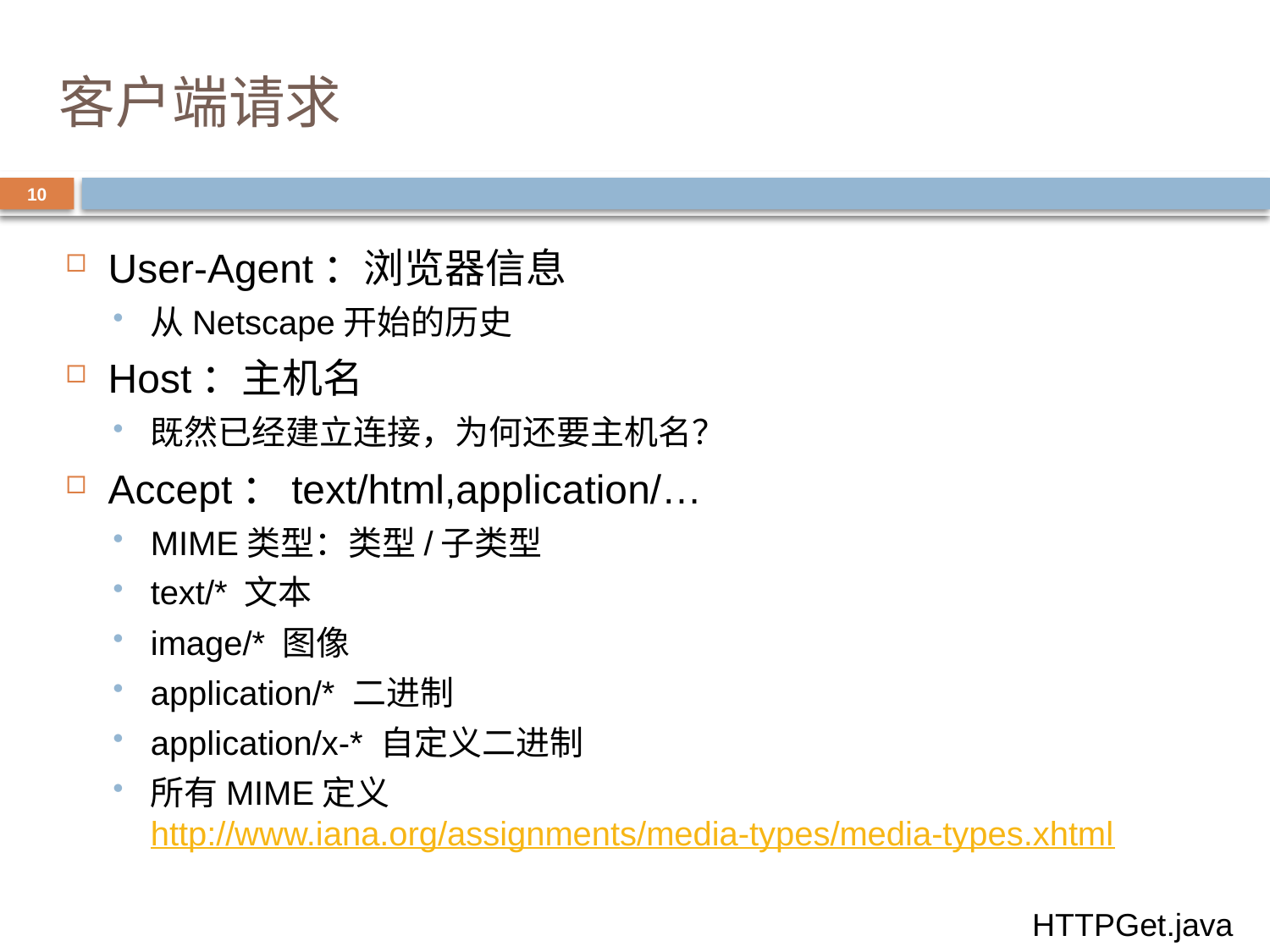

# 客户端请求
10
User-Agent：浏览器信息
从Netscape开始的历史
Host：主机名
既然已经建立连接，为何还要主机名？
Accept：text/html,application/…
MIME类型：类型/子类型
text/* 文本
image/* 图像
application/* 二进制
application/x-* 自定义二进制
所有MIME定义 http://www.iana.org/assignments/media-types/media-types.xhtml

HTTPGet.java